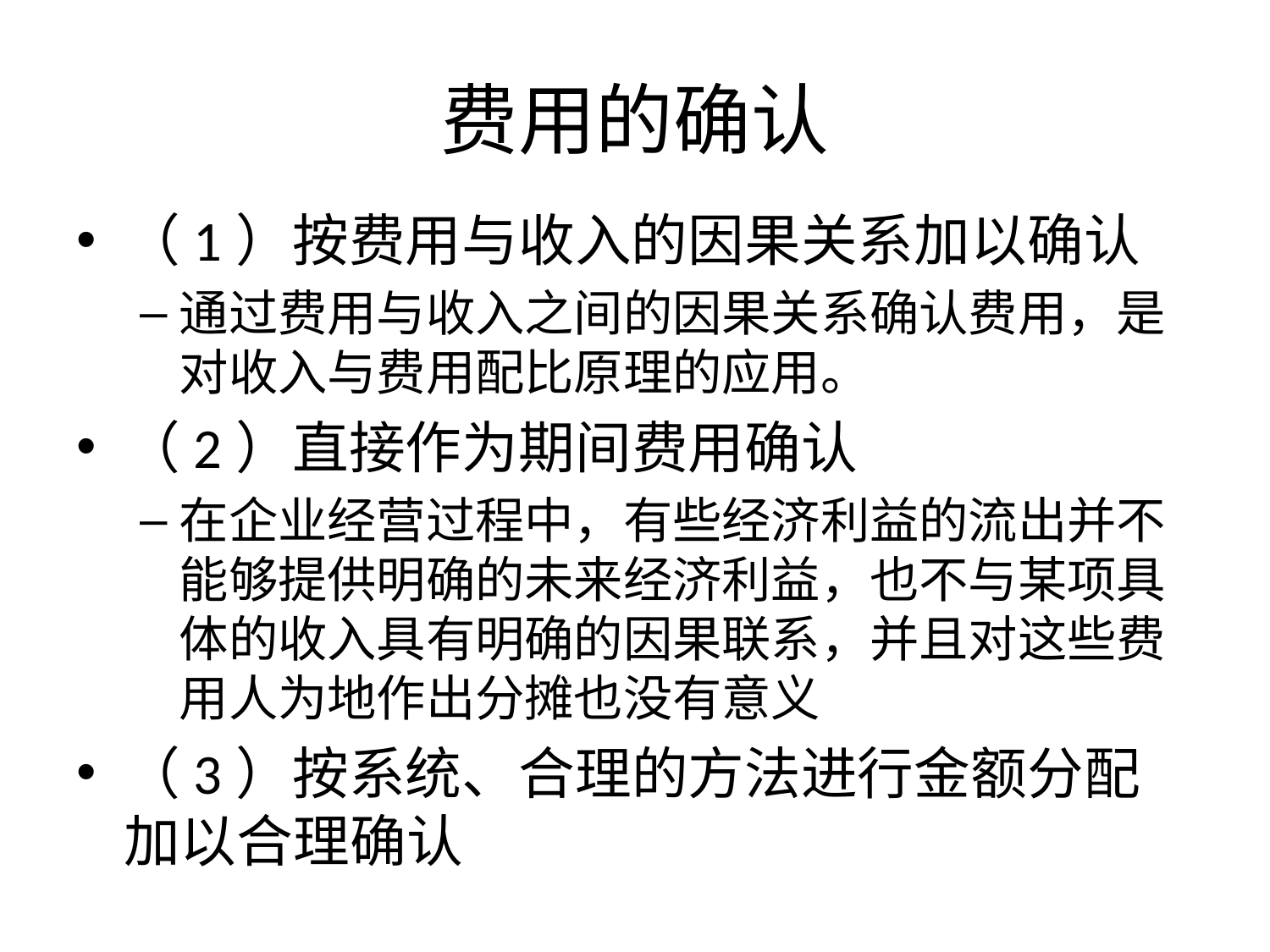

# 费用的确认
（1）按费用与收入的因果关系加以确认
通过费用与收入之间的因果关系确认费用，是对收入与费用配比原理的应用。
（2）直接作为期间费用确认
在企业经营过程中，有些经济利益的流出并不能够提供明确的未来经济利益，也不与某项具体的收入具有明确的因果联系，并且对这些费用人为地作出分摊也没有意义
（3）按系统、合理的方法进行金额分配加以合理确认